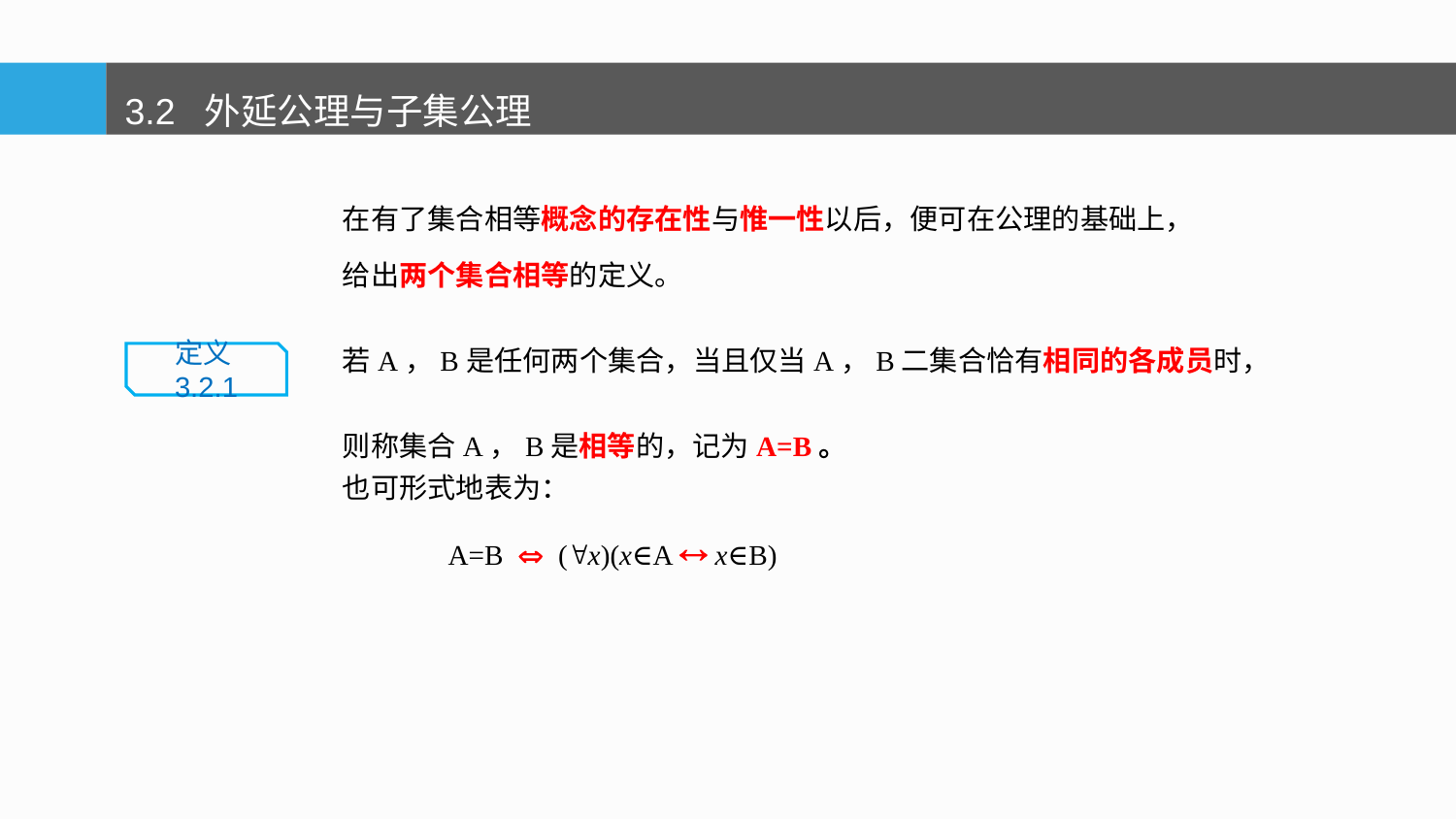

3.2  外延公理与子集公理

在有了集合相等概念的存在性与惟一性以后，便可在公理的基础上，
给出两个集合相等的定义。

若A，B是任何两个集合，当且仅当A，B二集合恰有相同的各成员时，
则称集合A，B是相等的，记为A=B。
也可形式地表为：
               A=B  ⇔  (∀x)(x∈A ↔ x∈B)

定义3.2.1